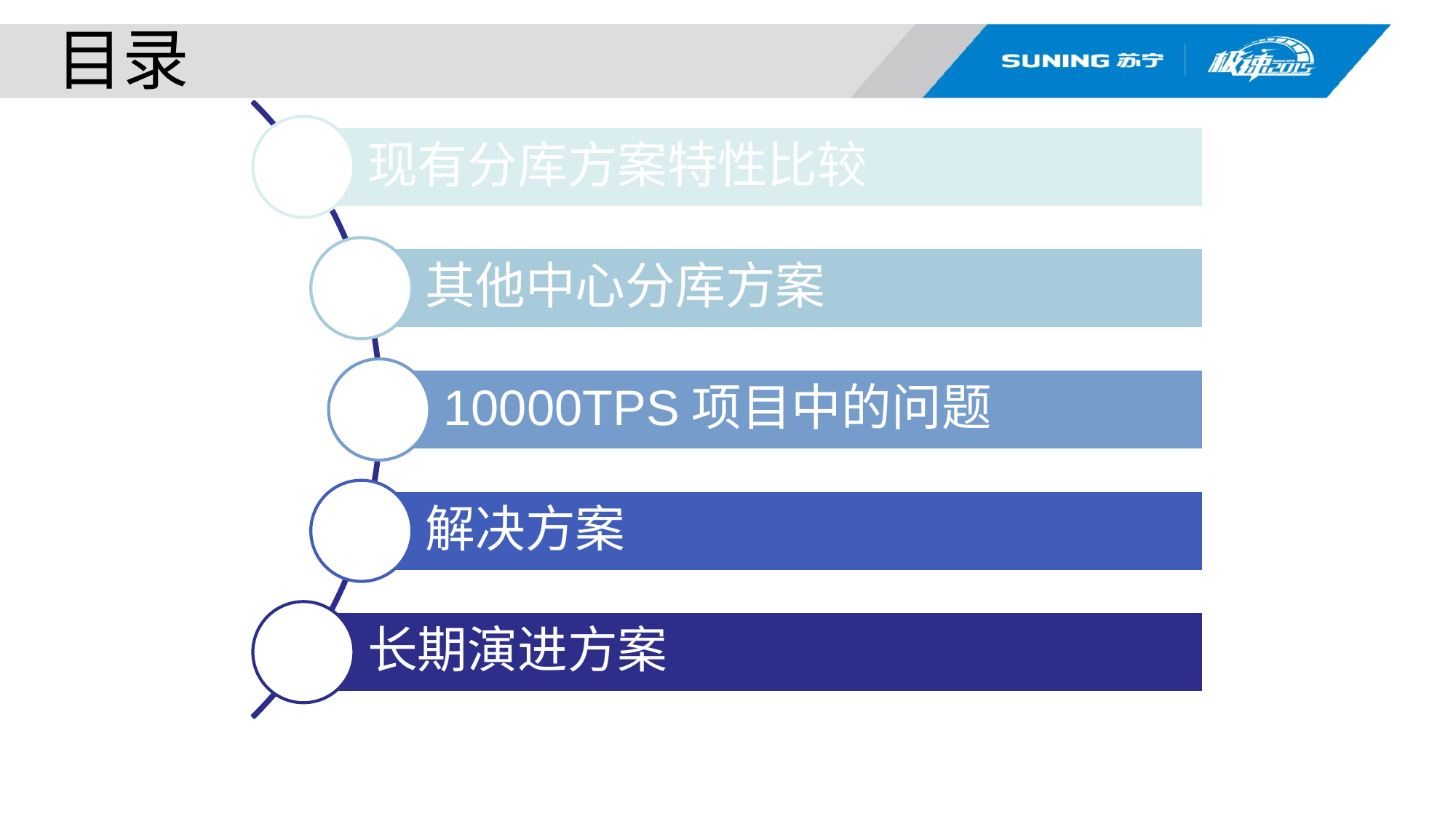

# 目录
现有分库方案特性比较
其他中心分库方案
10000TPS项目中的问题
解决方案
长期演进方案